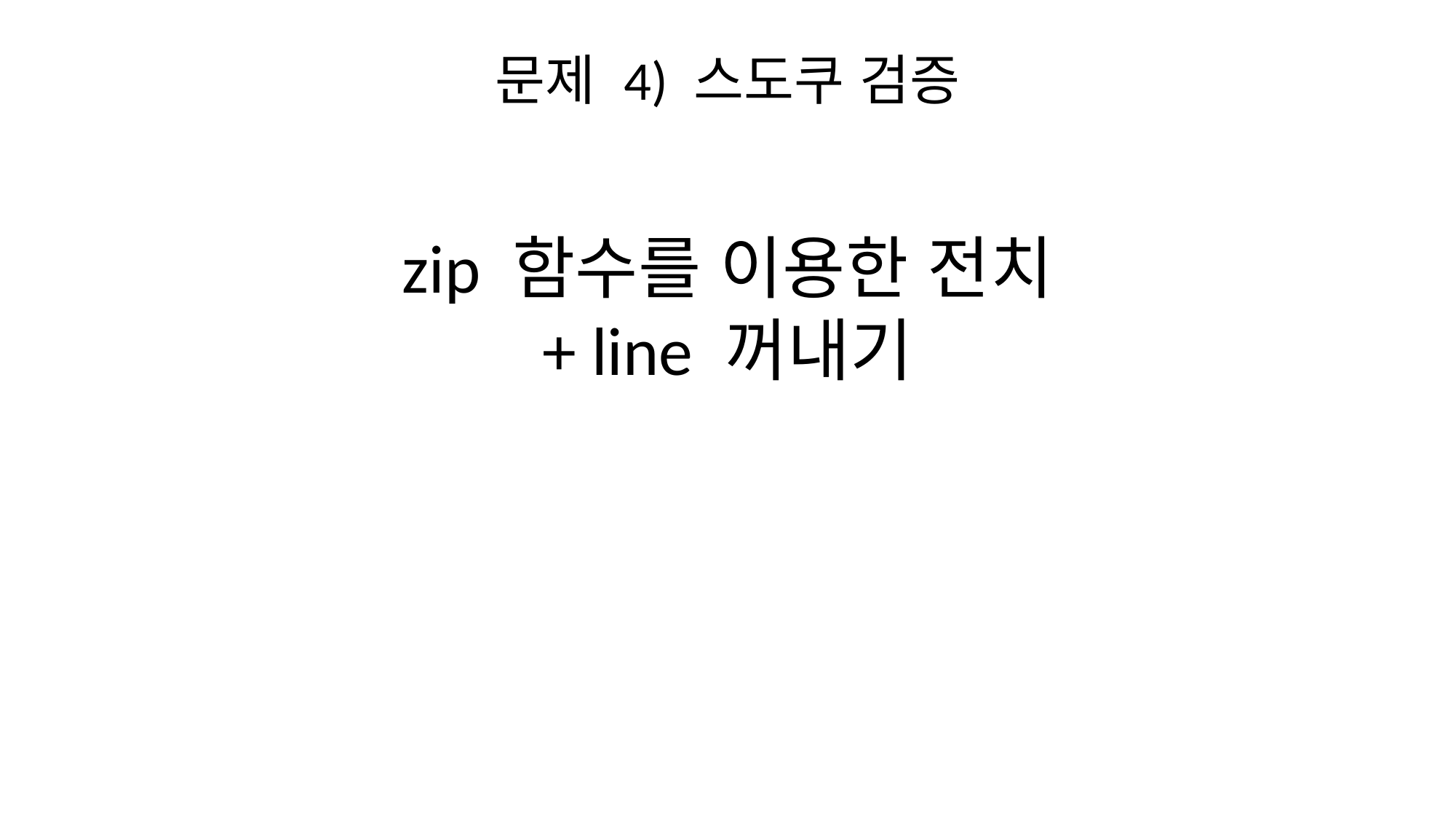

# 문제 4) 스도쿠 검증
zip 함수를 이용한 전치
+ line 꺼내기